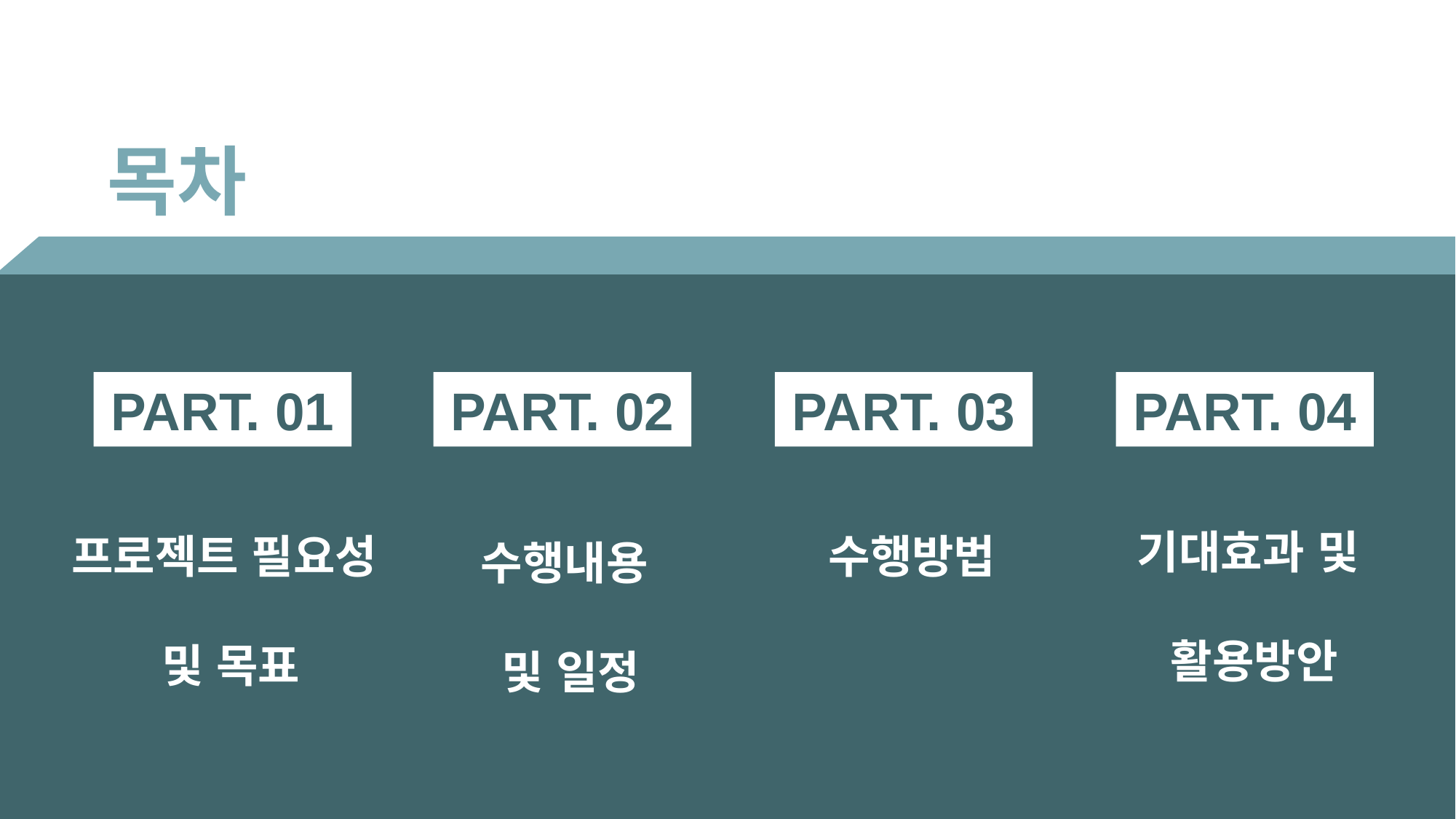

목차

PART. 03
PART. 04
PART. 02
PART. 01
기대효과 및
활용방안
프로젝트 필요성
및 목표
수행방법
수행내용
및 일정